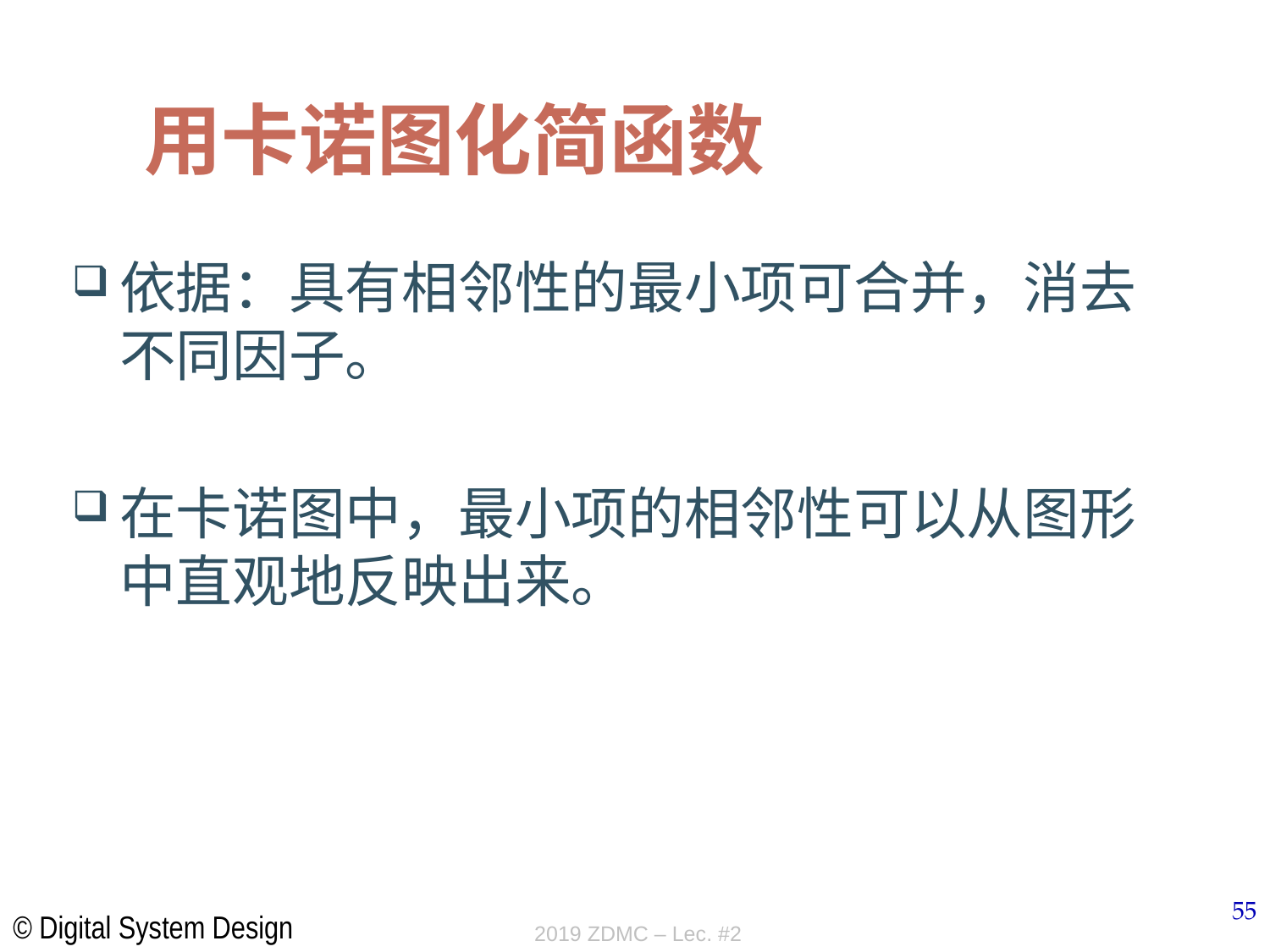

# 用卡诺图化简函数
依据：具有相邻性的最小项可合并，消去不同因子。

在卡诺图中，最小项的相邻性可以从图形中直观地反映出来。

2019 ZDMC – Lec. #2
55